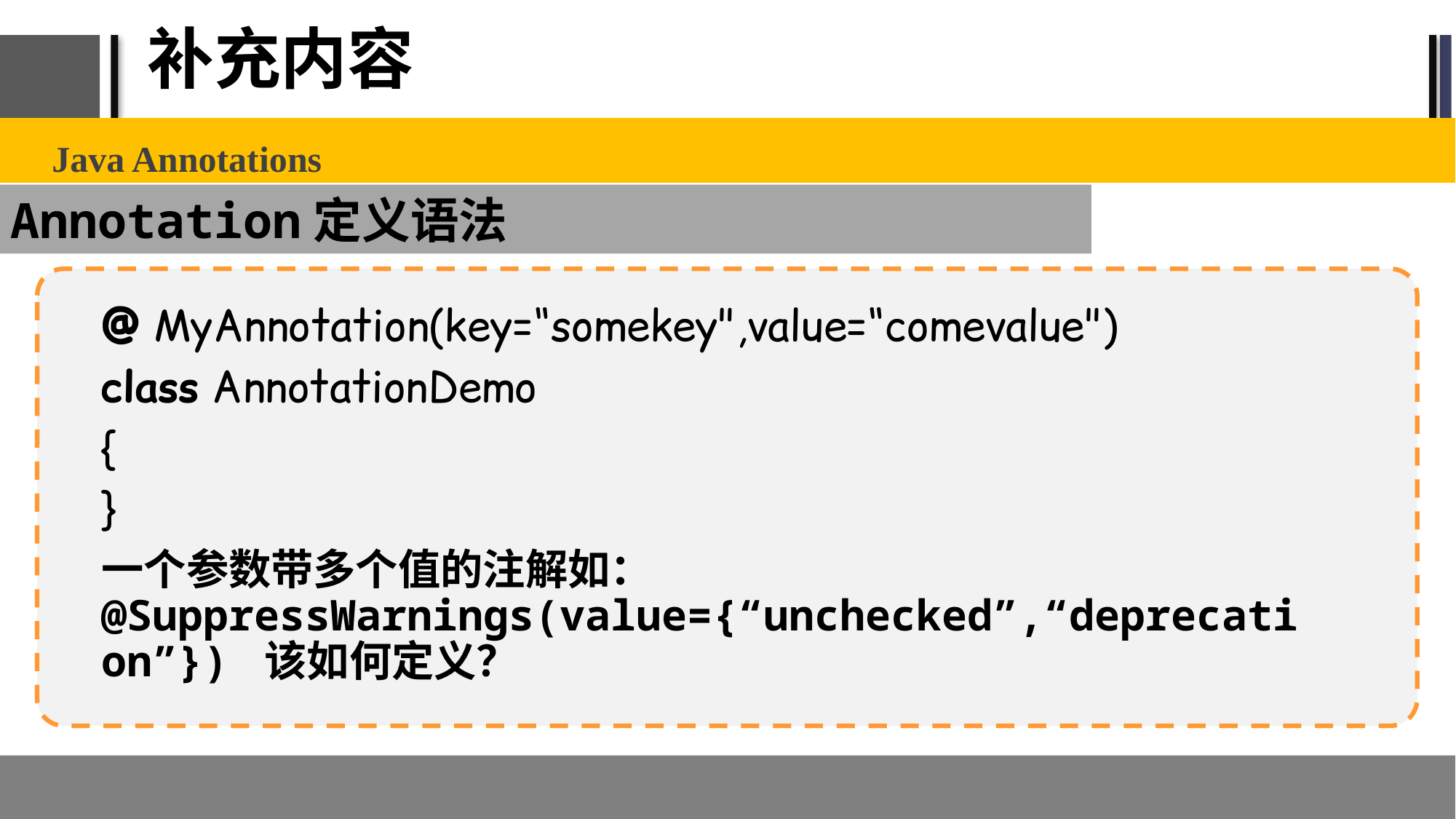

# 补充内容

Java Annotations
Annotation定义语法

@ MyAnnotation(key=“somekey",value=“comevalue")
class AnnotationDemo
{
}
一个参数带多个值的注解如：@SuppressWarnings(value={“unchecked”,“deprecation”}) 该如何定义？